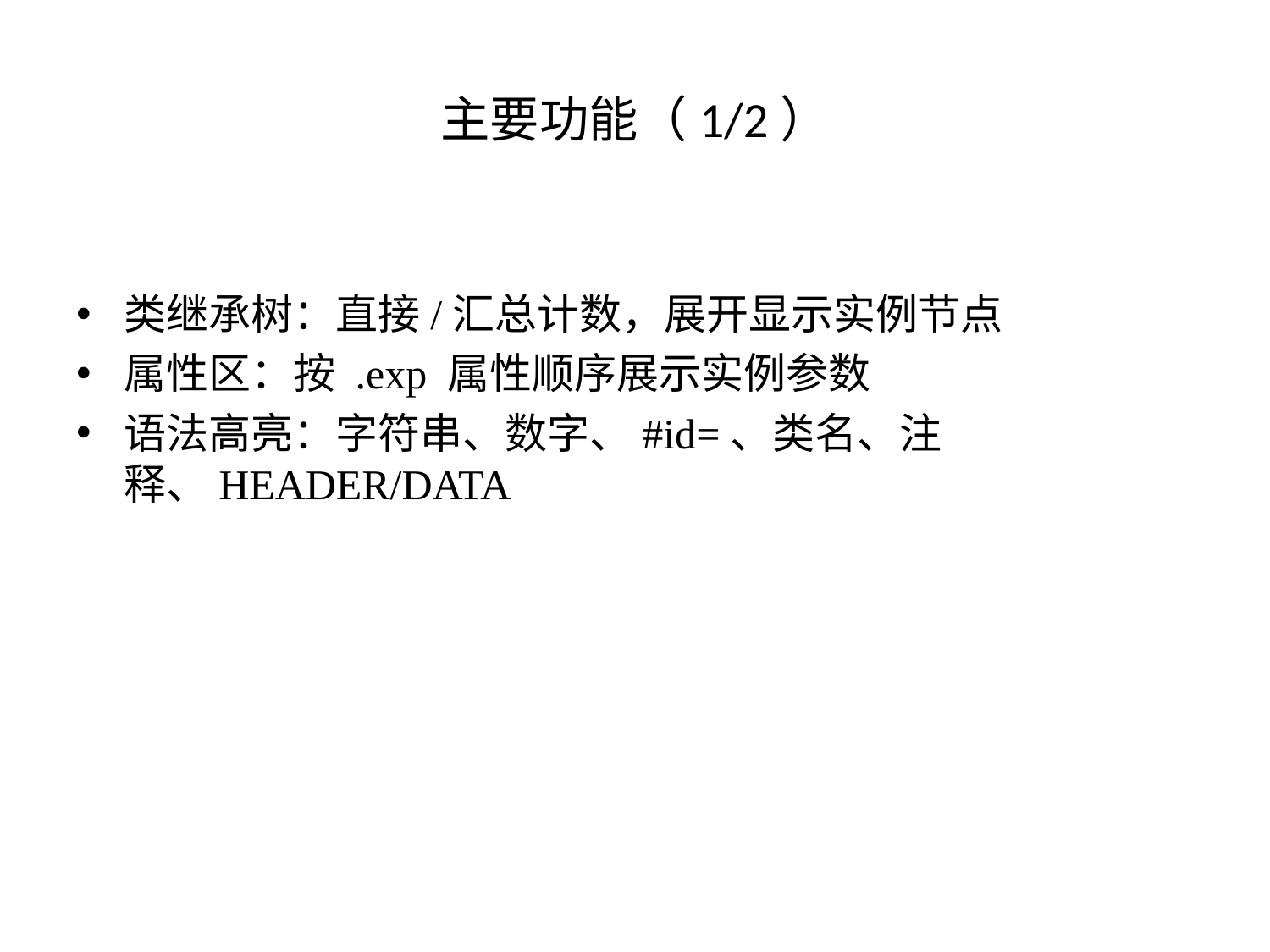

# 主要功能（1/2）

类继承树：直接/汇总计数，展开显示实例节点
属性区：按 .exp 属性顺序展示实例参数
语法高亮：字符串、数字、#id=、类名、注释、HEADER/DATA